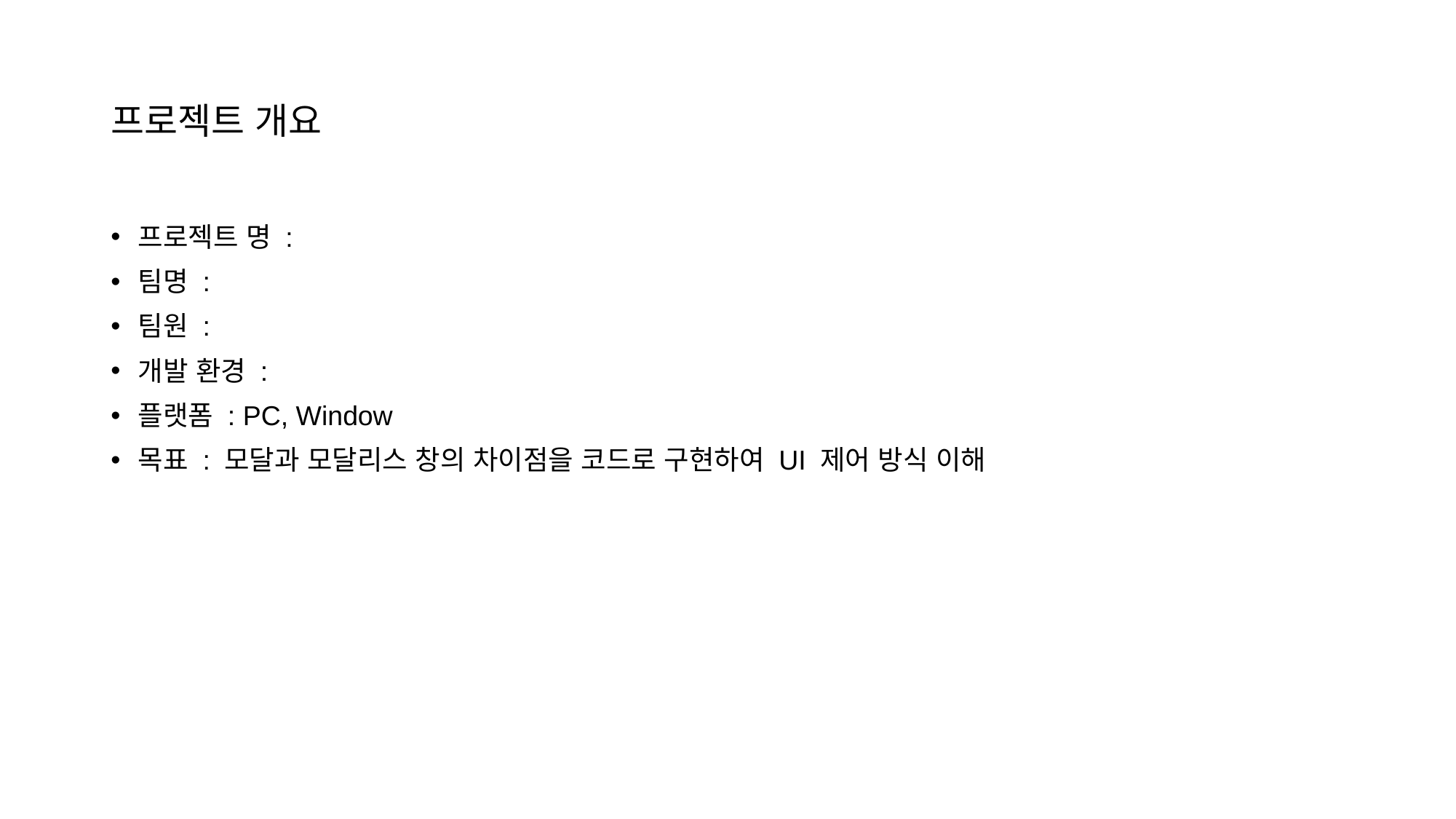

# 프로젝트 개요
프로젝트 명 :
팀명 :
팀원 :
개발 환경 :
플랫폼 : PC, Window
목표 : 모달과 모달리스 창의 차이점을 코드로 구현하여 UI 제어 방식 이해